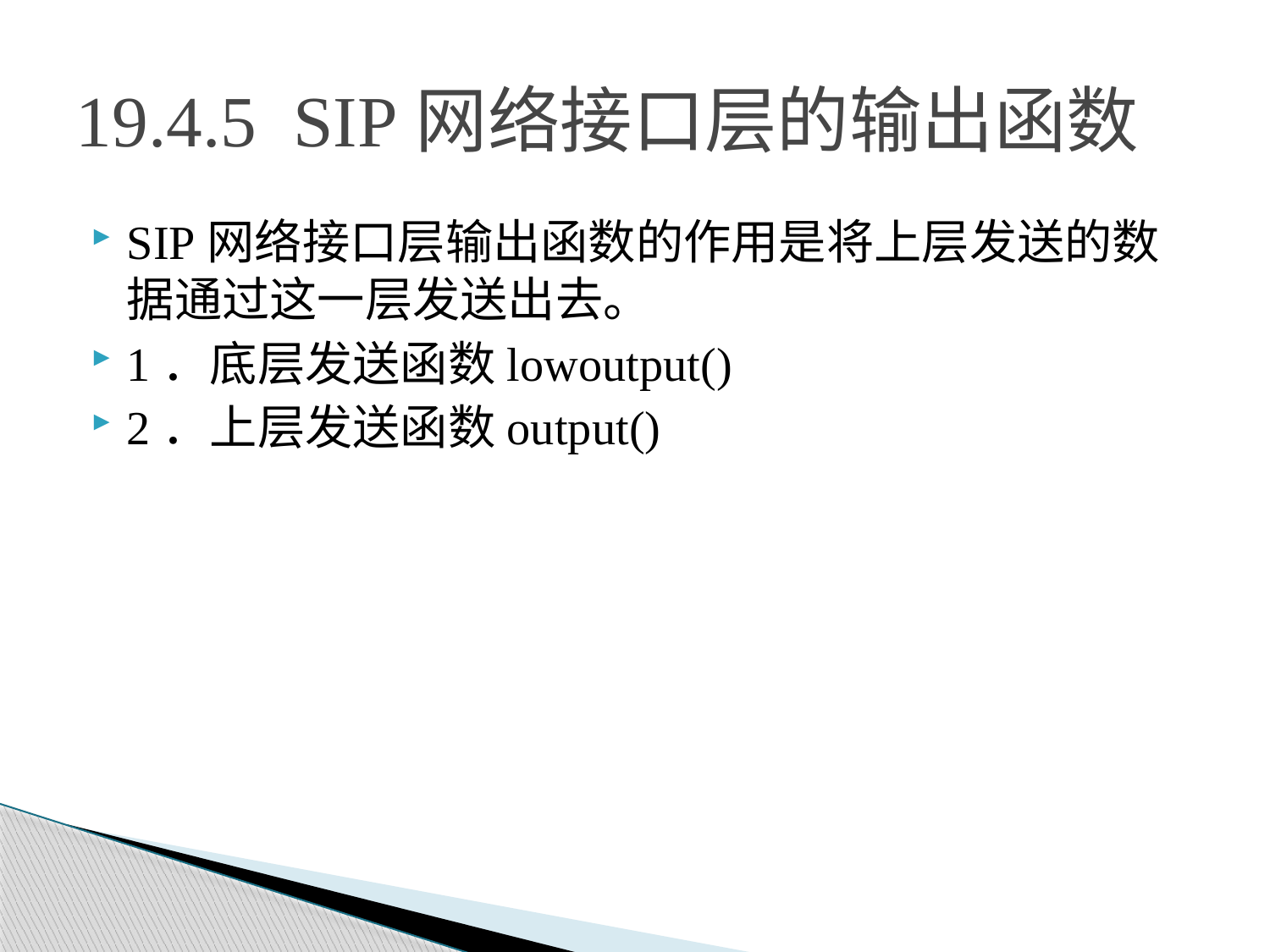

# 19.4.5  SIP网络接口层的输出函数
SIP网络接口层输出函数的作用是将上层发送的数据通过这一层发送出去。
1．底层发送函数lowoutput()
2．上层发送函数output()